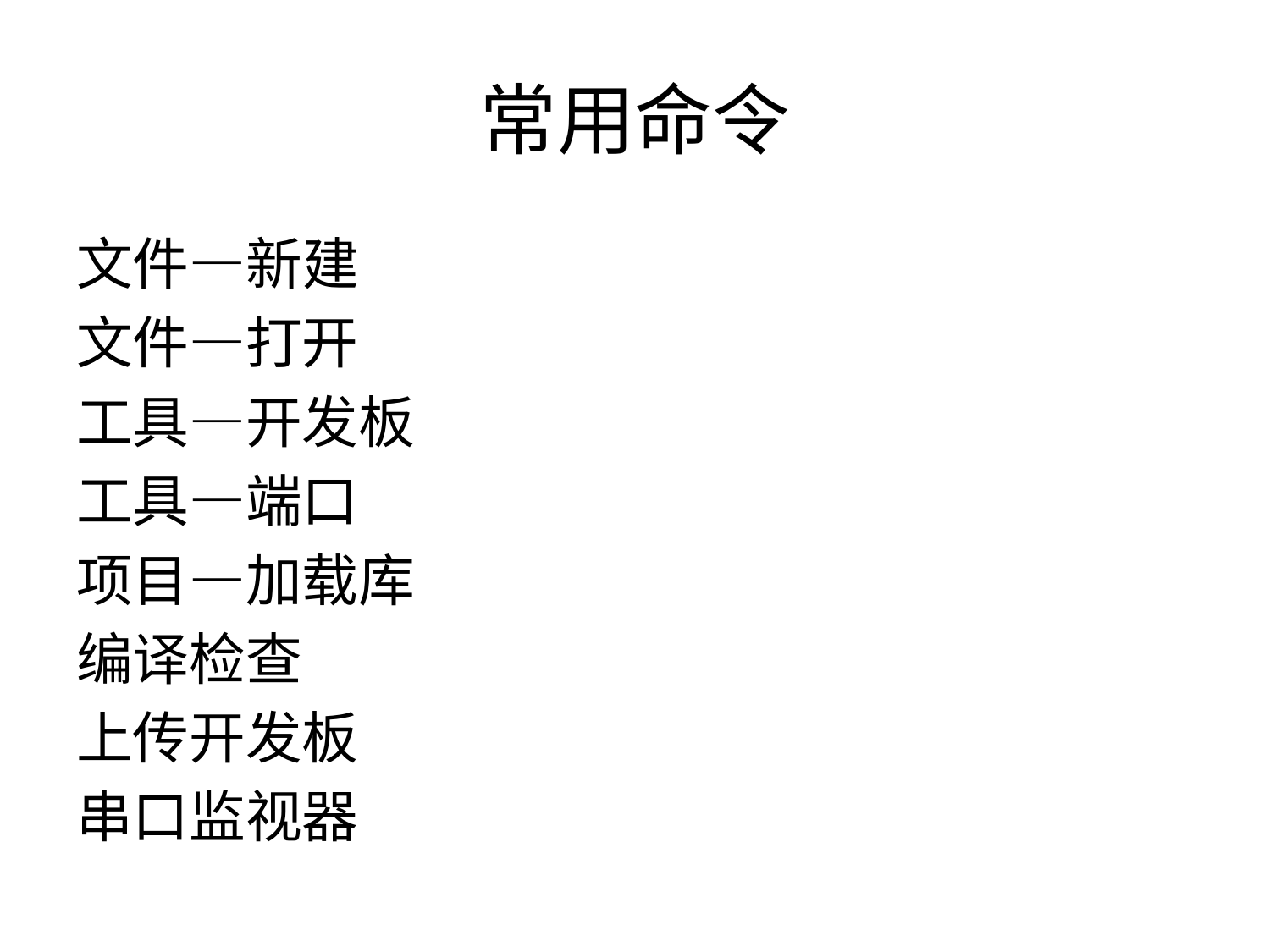

# 常用命令
文件—新建
文件—打开
工具—开发板
工具—端口
项目—加载库
编译检查
上传开发板
串口监视器